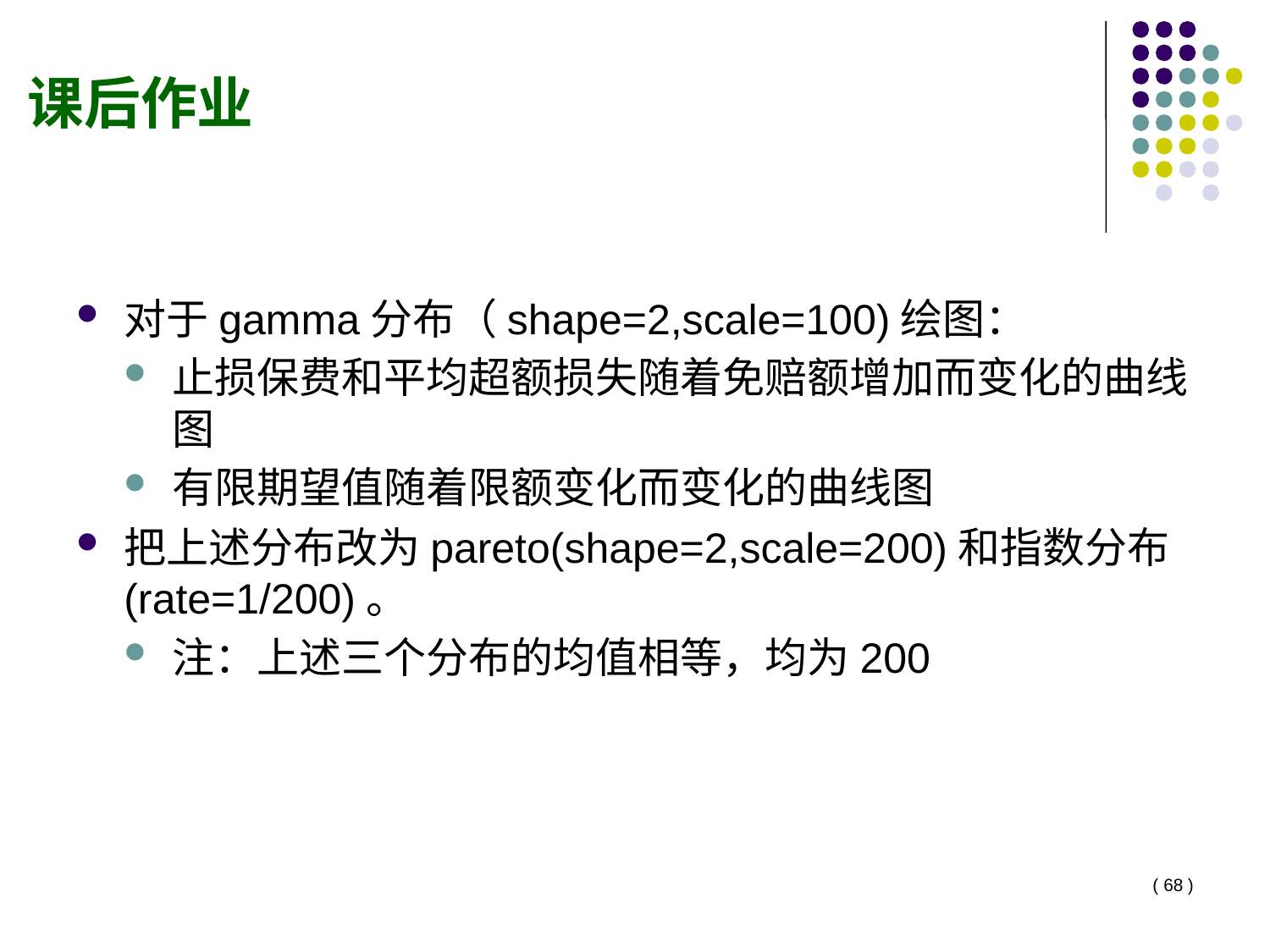

# 课后作业
对于gamma分布（shape=2,scale=100)绘图：
止损保费和平均超额损失随着免赔额增加而变化的曲线图
有限期望值随着限额变化而变化的曲线图
把上述分布改为pareto(shape=2,scale=200)和指数分布(rate=1/200)。
注：上述三个分布的均值相等，均为200
( 68 )